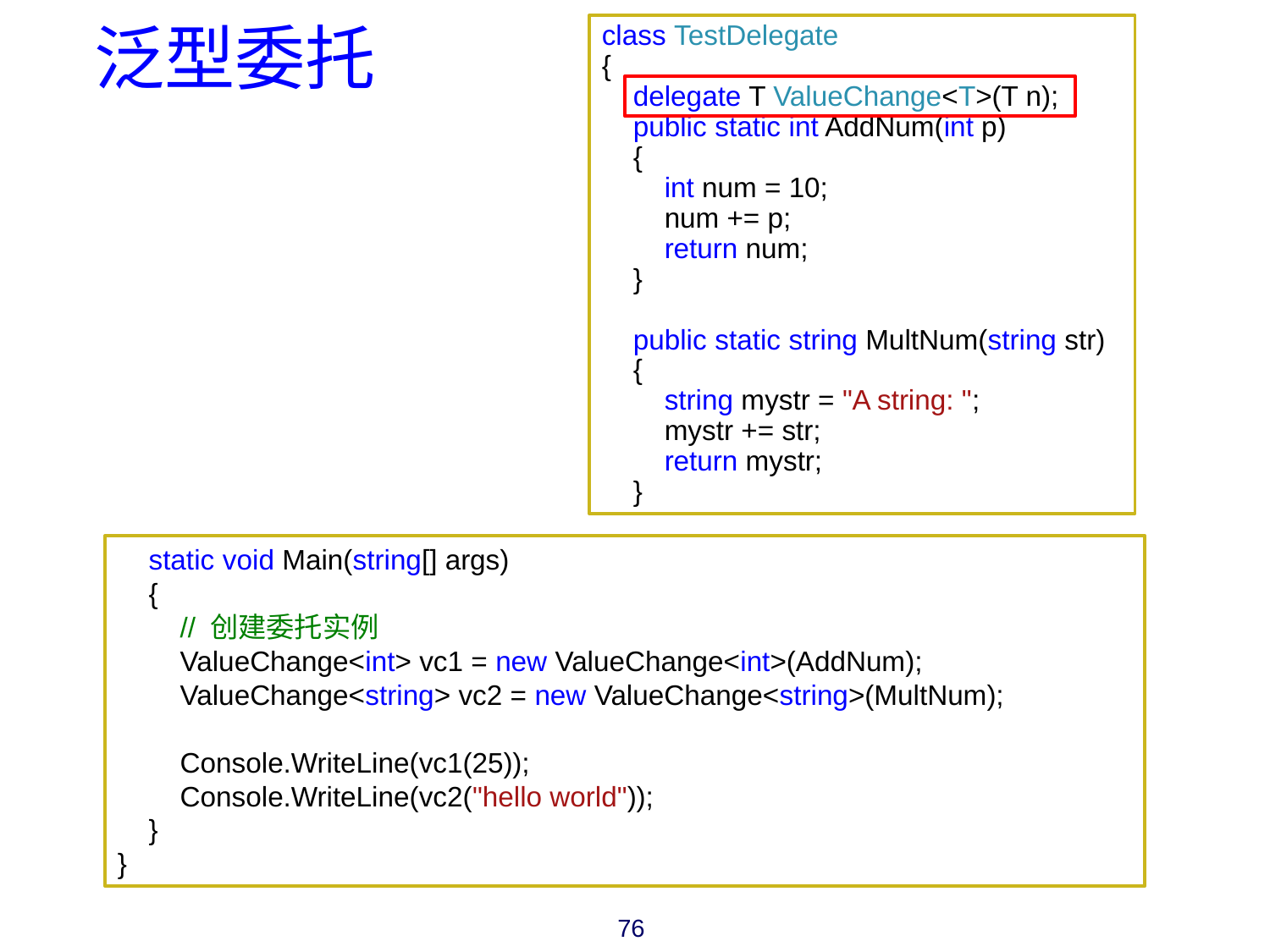

# 泛型委托
class TestDelegate
{
    delegate T ValueChange<T>(T n);
    public static int AddNum(int p)
    {
        int num = 10;
        num += p;
        return num;
    }

    public static string MultNum(string str)
    {
        string mystr = "A string: ";
        mystr += str;
        return mystr;
    }

    static void Main(string[] args)
    {
        // 创建委托实例
        ValueChange<int> vc1 = new ValueChange<int>(AddNum);
        ValueChange<string> vc2 = new ValueChange<string>(MultNum);

        Console.WriteLine(vc1(25));
        Console.WriteLine(vc2("hello world"));
    }
}
76